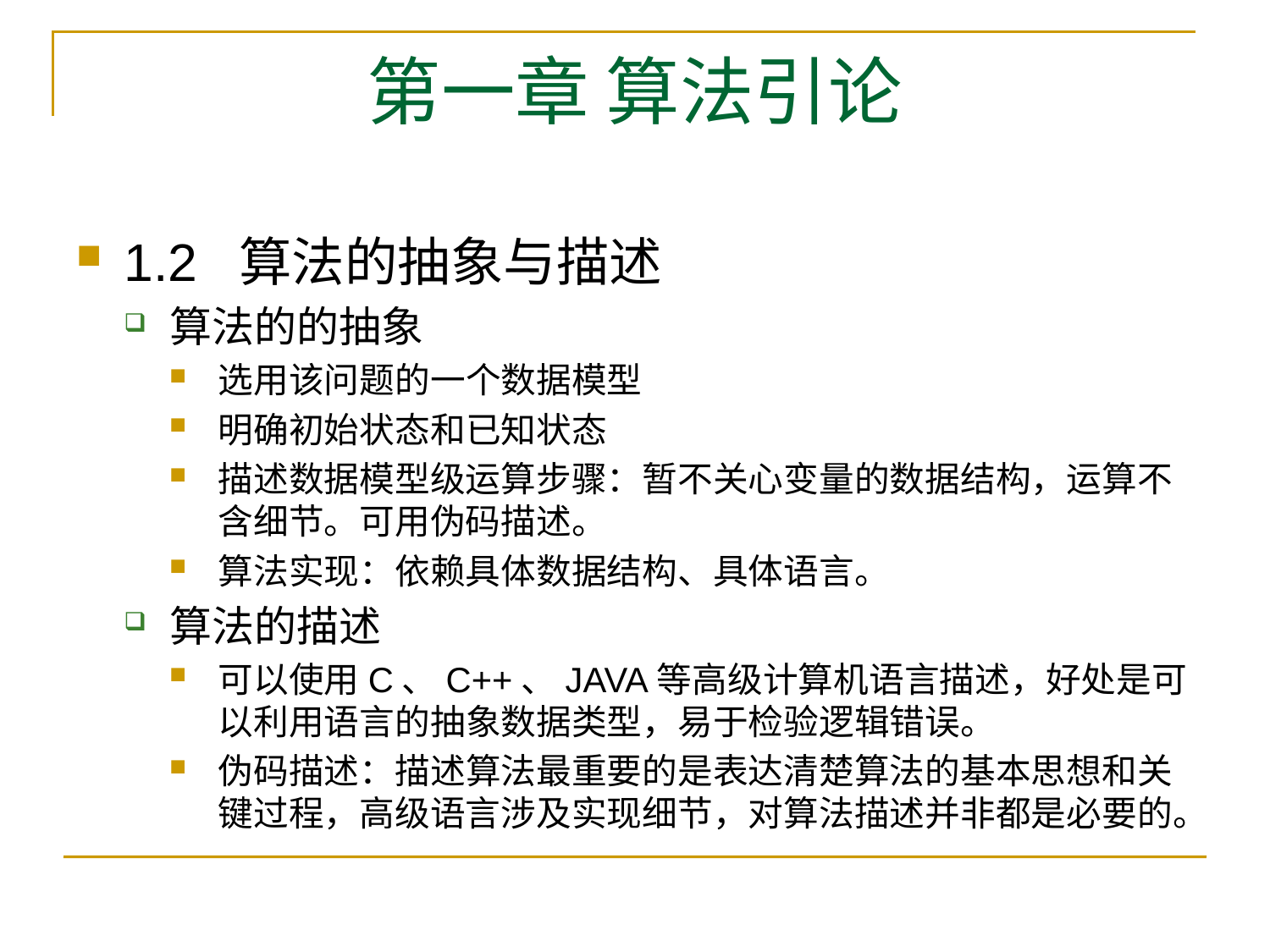

# 第一章 算法引论
1.2  算法的抽象与描述
算法的的抽象
选用该问题的一个数据模型
明确初始状态和已知状态
描述数据模型级运算步骤：暂不关心变量的数据结构，运算不含细节。可用伪码描述。
算法实现：依赖具体数据结构、具体语言。
算法的描述
可以使用C、C++、JAVA等高级计算机语言描述，好处是可以利用语言的抽象数据类型，易于检验逻辑错误。
伪码描述：描述算法最重要的是表达清楚算法的基本思想和关键过程，高级语言涉及实现细节，对算法描述并非都是必要的。